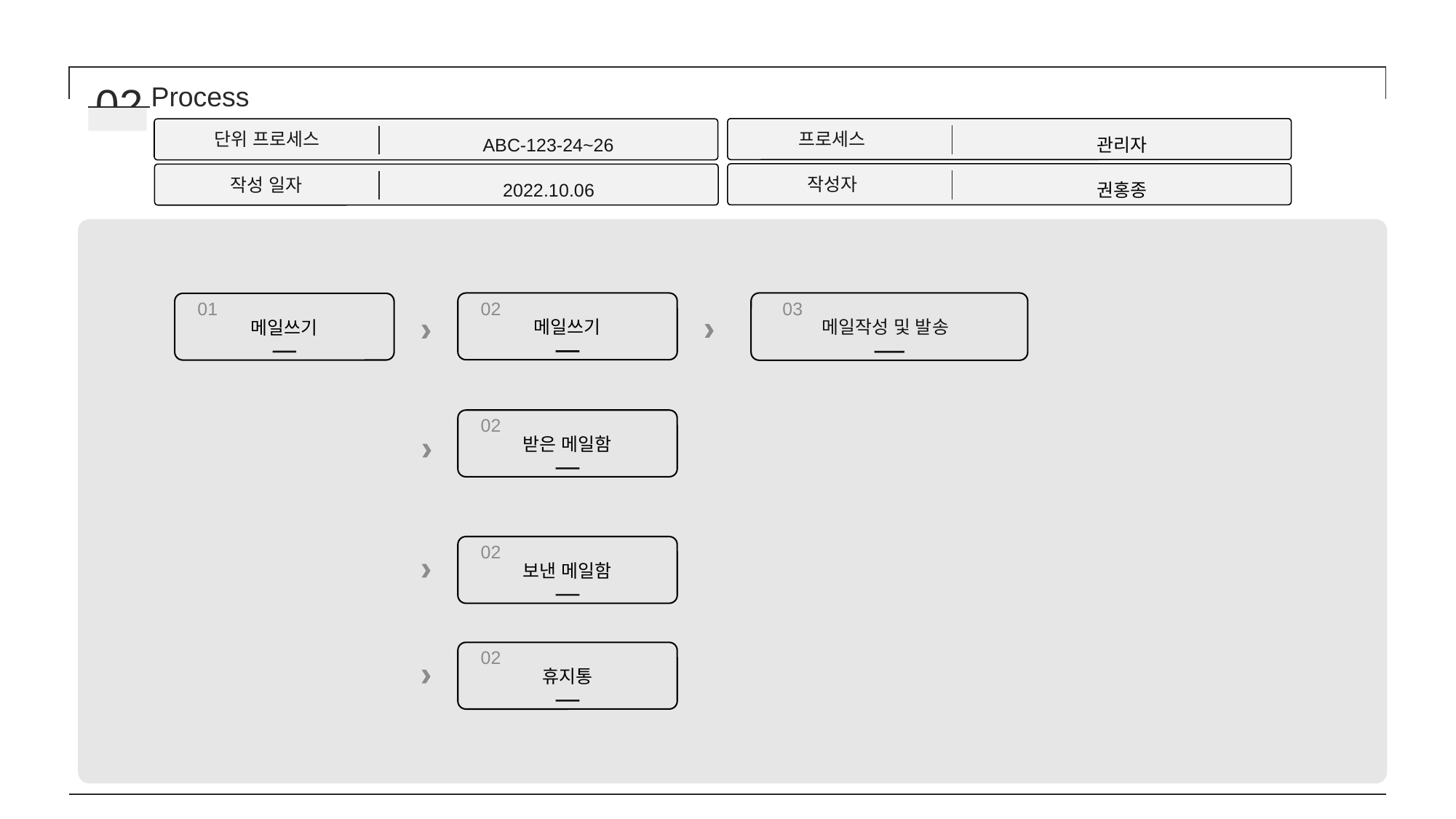

02

Process

프로세스
관리자

단위 프로세스
ABC-123-24~26

작성자
권홍종

작성 일자
2022.10.06

02

메일쓰기

03

   메일작성 및 발송

01

메일쓰기

02

받은 메일함

02

보낸 메일함

02

휴지통